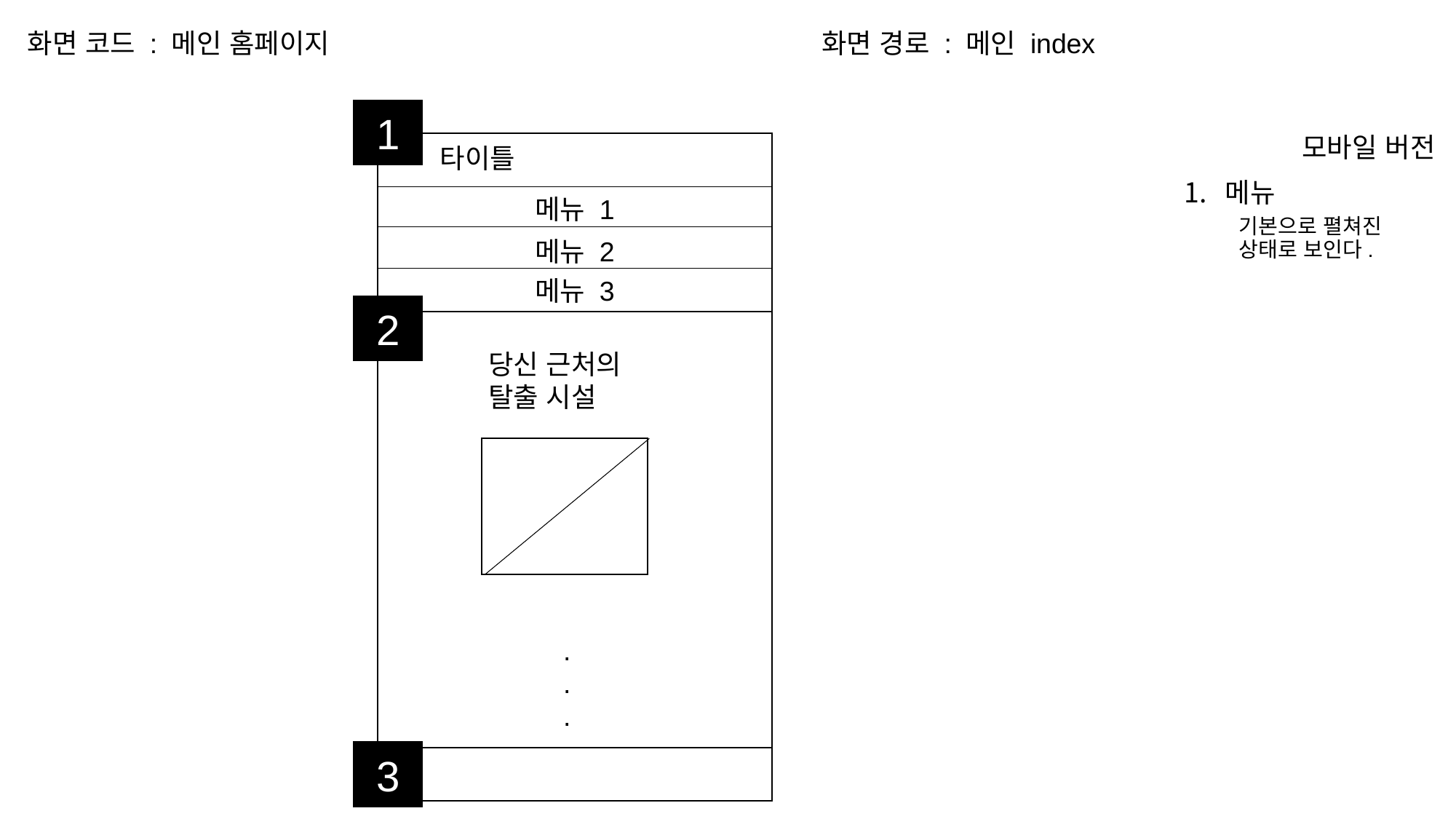

화면 코드 : 메인 홈페이지
화면 경로 : 메인 index
1
모바일 버전
메뉴
기본으로 펼쳐진 상태로 보인다.

타이틀
메뉴 1

메뉴 2
메뉴 3
2
당신 근처의
탈출 시설

.
.
.
3